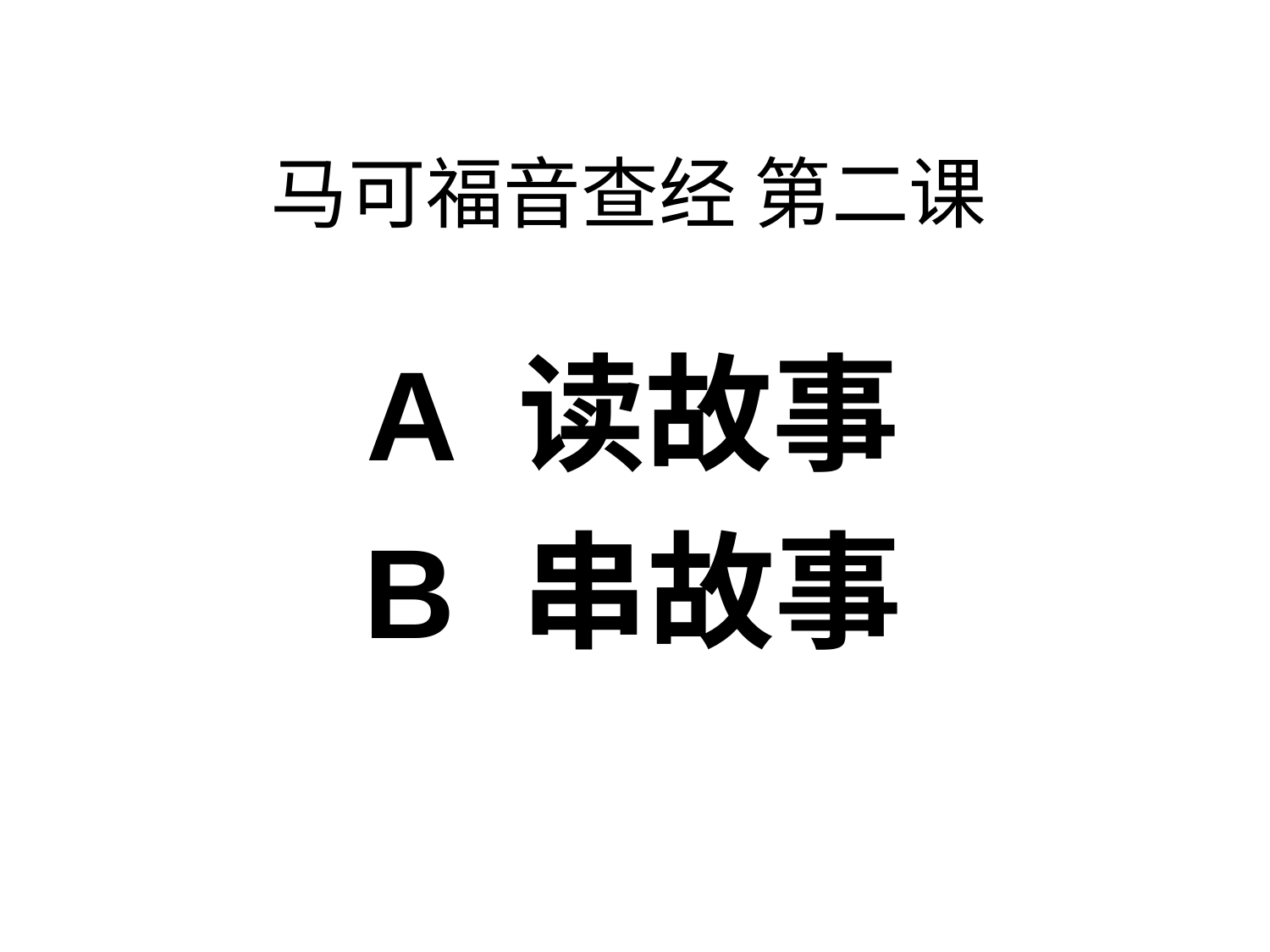

# 马可福音查经 第二课
A 读故事
B 串故事